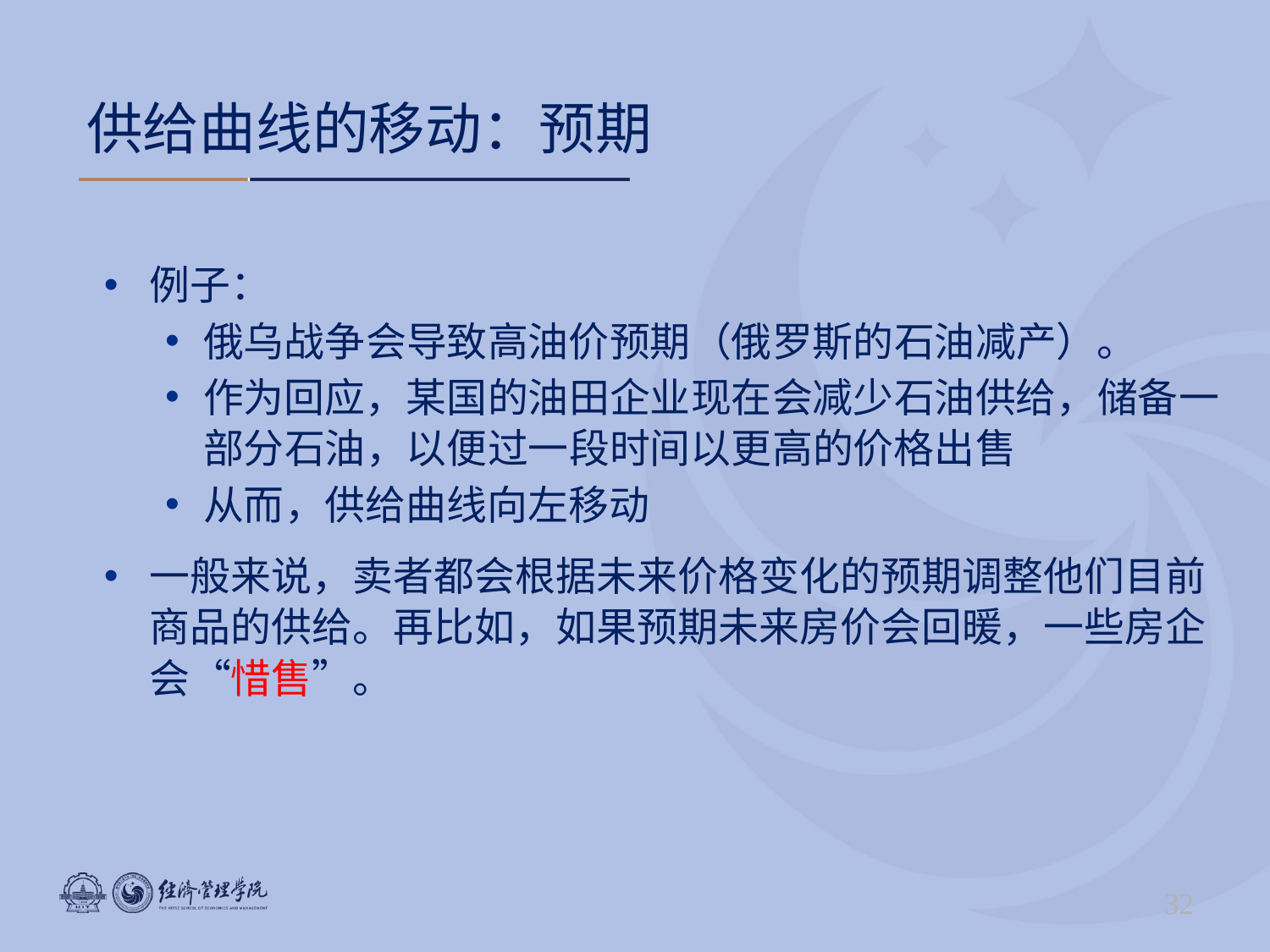

0
# 供给曲线的移动：预期
例子：
俄乌战争会导致高油价预期（俄罗斯的石油减产）。
作为回应，某国的油田企业现在会减少石油供给，储备一部分石油，以便过一段时间以更高的价格出售
从而，供给曲线向左移动
一般来说，卖者都会根据未来价格变化的预期调整他们目前商品的供给。再比如，如果预期未来房价会回暖，一些房企会“惜售”。